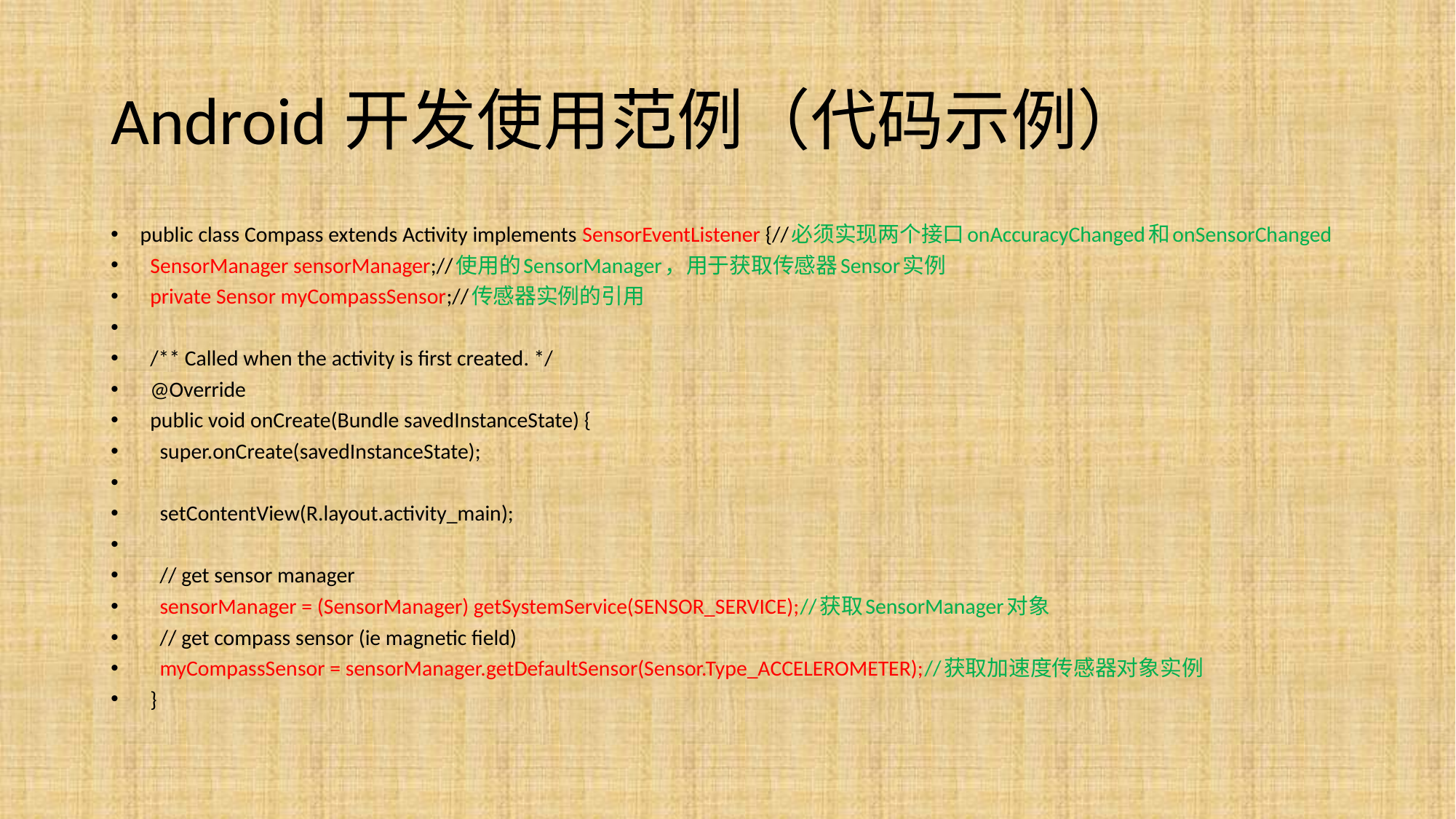

# Android开发使用范例（代码示例）
public class Compass extends Activity implements SensorEventListener {//必须实现两个接口onAccuracyChanged和onSensorChanged
  SensorManager sensorManager;//使用的SensorManager，用于获取传感器Sensor实例
  private Sensor myCompassSensor;//传感器实例的引用

  /** Called when the activity is first created. */
  @Override
  public void onCreate(Bundle savedInstanceState) {
    super.onCreate(savedInstanceState);

    setContentView(R.layout.activity_main);

    // get sensor manager
    sensorManager = (SensorManager) getSystemService(SENSOR_SERVICE);//获取SensorManager对象
    // get compass sensor (ie magnetic field)
    myCompassSensor = sensorManager.getDefaultSensor(Sensor.Type_ACCELEROMETER);//获取加速度传感器对象实例
  }